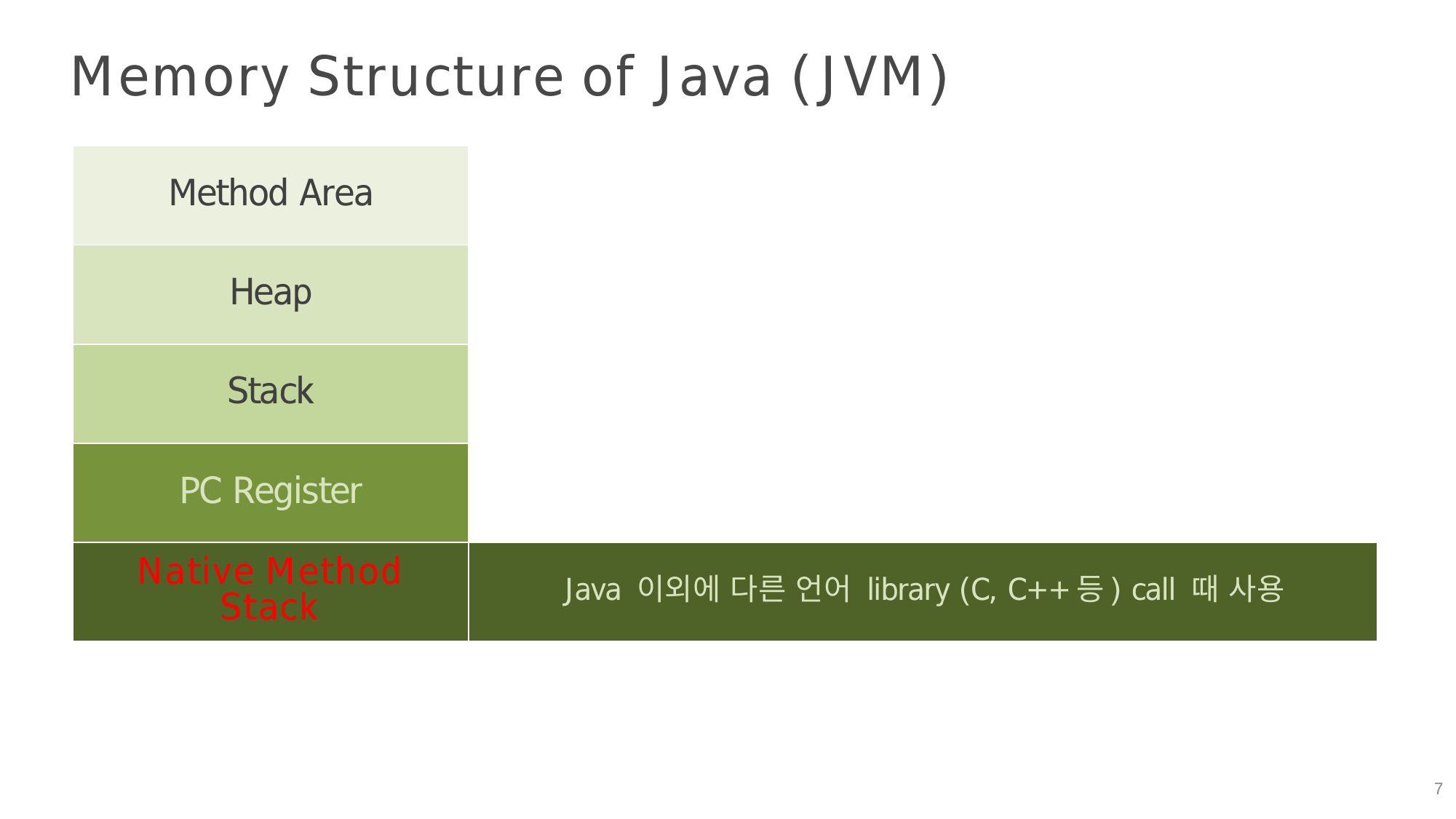

# Memory Structure of Java (JVM)
| Method Area |  |
| --- | --- |
| Heap |  |
| Stack |  |
| PC Register |  |
| Native Method Stack | Java 이외에 다른 언어 library (C, C++등) call 때 사용 |
7